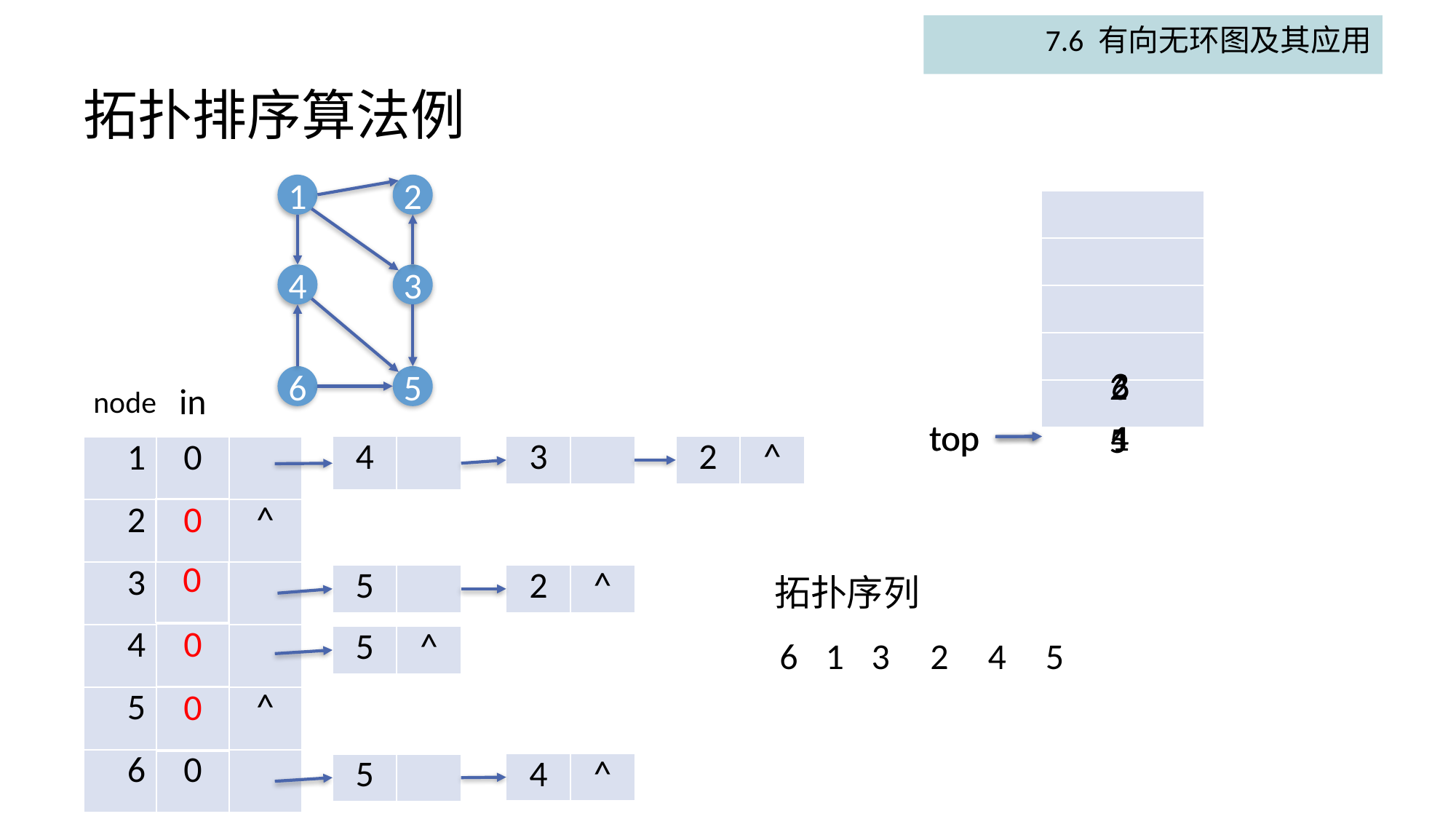

7.6 有向无环图及其应用
# 拓扑排序算法例
1
2
4
3
6
5
|  |
| --- |
|  |
|  |
|  |
|  |
3
2
6
| node | in |  |
| --- | --- | --- |
| 1 | 0 |  |
| 2 | 2 | ^ |
| 3 | 1 |  |
| 4 | 2 |  |
| 5 | 3 | ^ |
| 6 | 0 |  |
4
1
top
top
5
| 4 |  |
| --- | --- |
| 3 |  |
| --- | --- |
| 2 | ^ |
| --- | --- |
| 1 |
| --- |
| 0 |
| --- |
| 0 |
| --- |
拓扑序列
| 5 |  |
| --- | --- |
| 2 | ^ |
| --- | --- |
| 0 |
| --- |
| 1 |
| --- |
| 5 | ^ |
| --- | --- |
6
1
3
2
4
5
| 2 |
| --- |
| 0 |
| --- |
| 1 |
| --- |
| 4 | ^ |
| --- | --- |
| 5 |  |
| --- | --- |